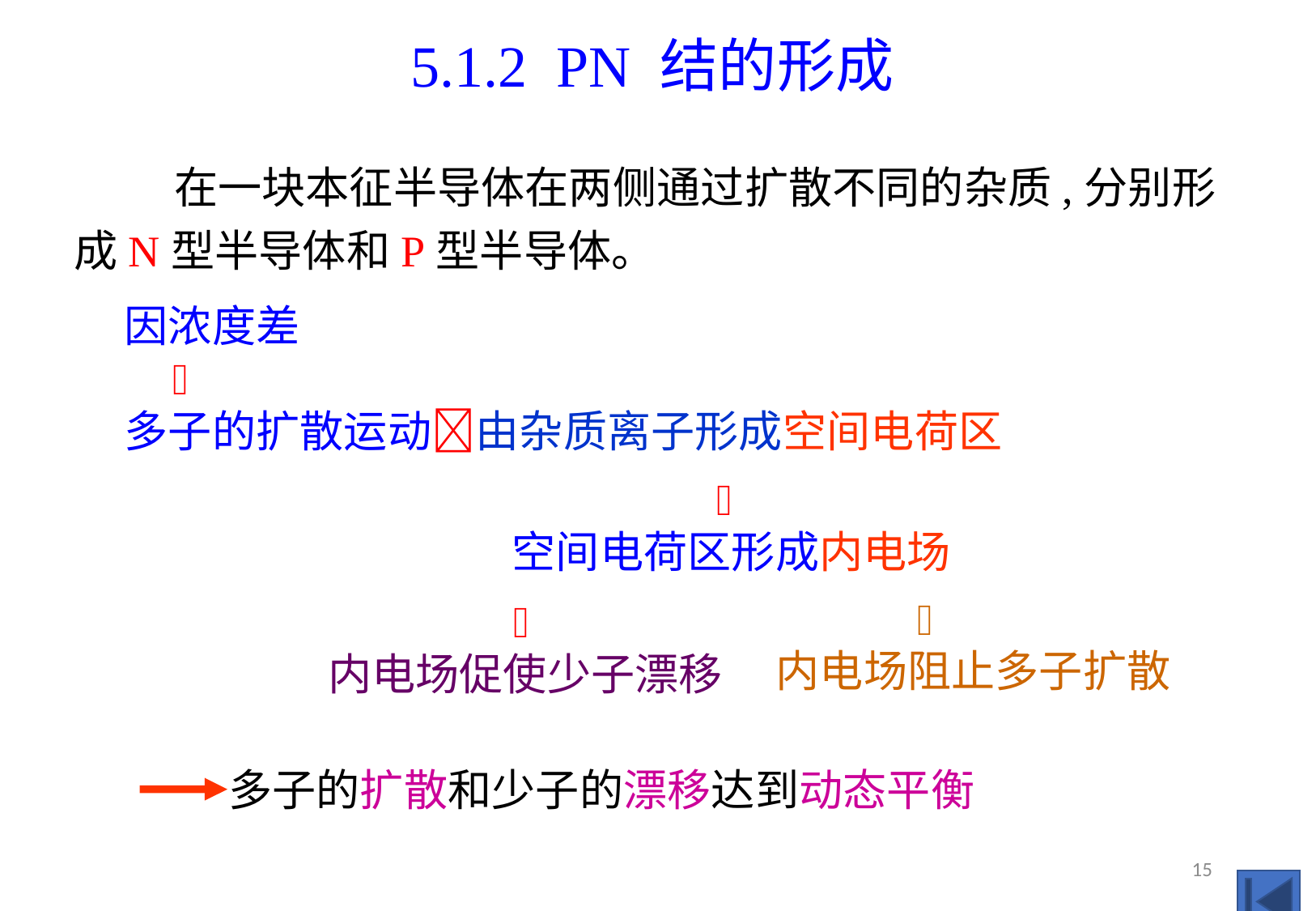

5.1.2  PN 结的形成
         在一块本征半导体在两侧通过扩散不同的杂质,分别形成N型半导体和P型半导体。
    因浓度差
         ↓
    多子的扩散运动→由杂质离子形成空间电荷区
                                    ↓
                  空间电荷区形成内电场
             ↓
内电场阻止多子扩散

                 ↓
内电场促使少子漂移

多子的扩散和少子的漂移达到动态平衡

15